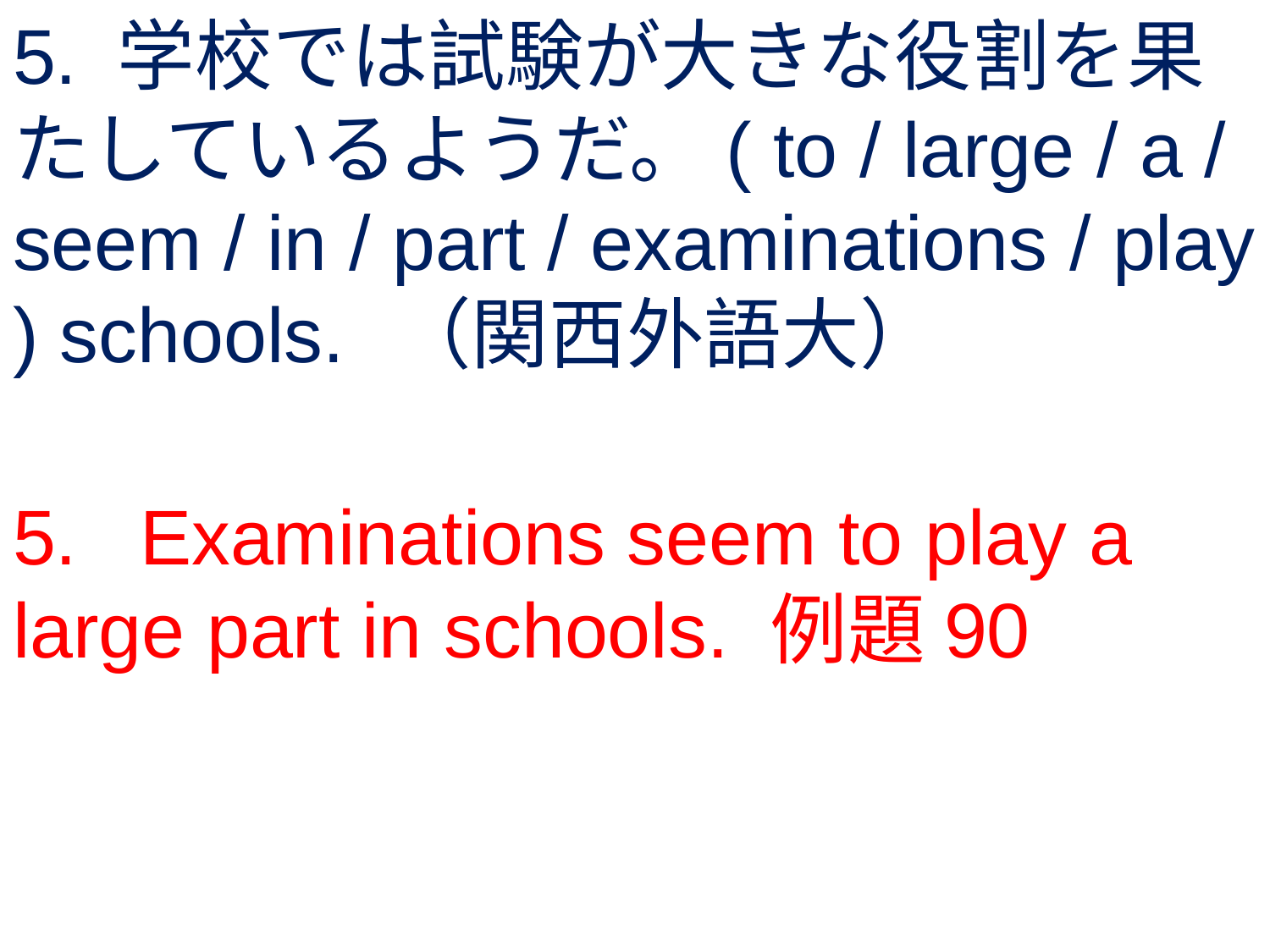

# 5. 学校では試験が大きな役割を果たしているようだ。( to / large / a / seem / in / part / examinations / play ) schools.	（関西外語大）
5.	Examinations seem to play a large part in schools. 例題90